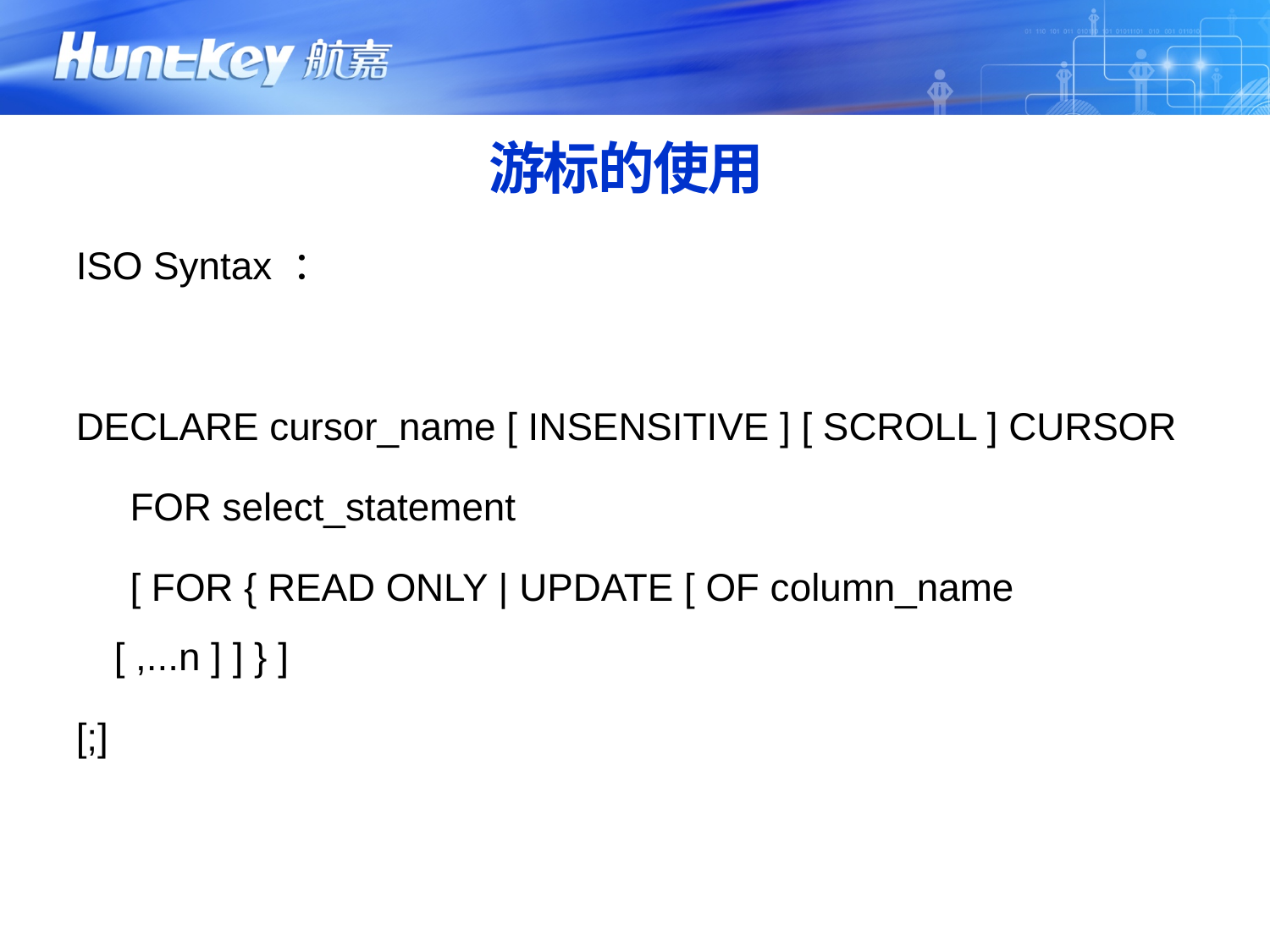

# 游标的使用
ISO Syntax ：

DECLARE cursor_name [ INSENSITIVE ] [ SCROLL ] CURSOR
     FOR select_statement
     [ FOR { READ ONLY | UPDATE [ OF column_name [ ,...n ] ] } ]
[;]